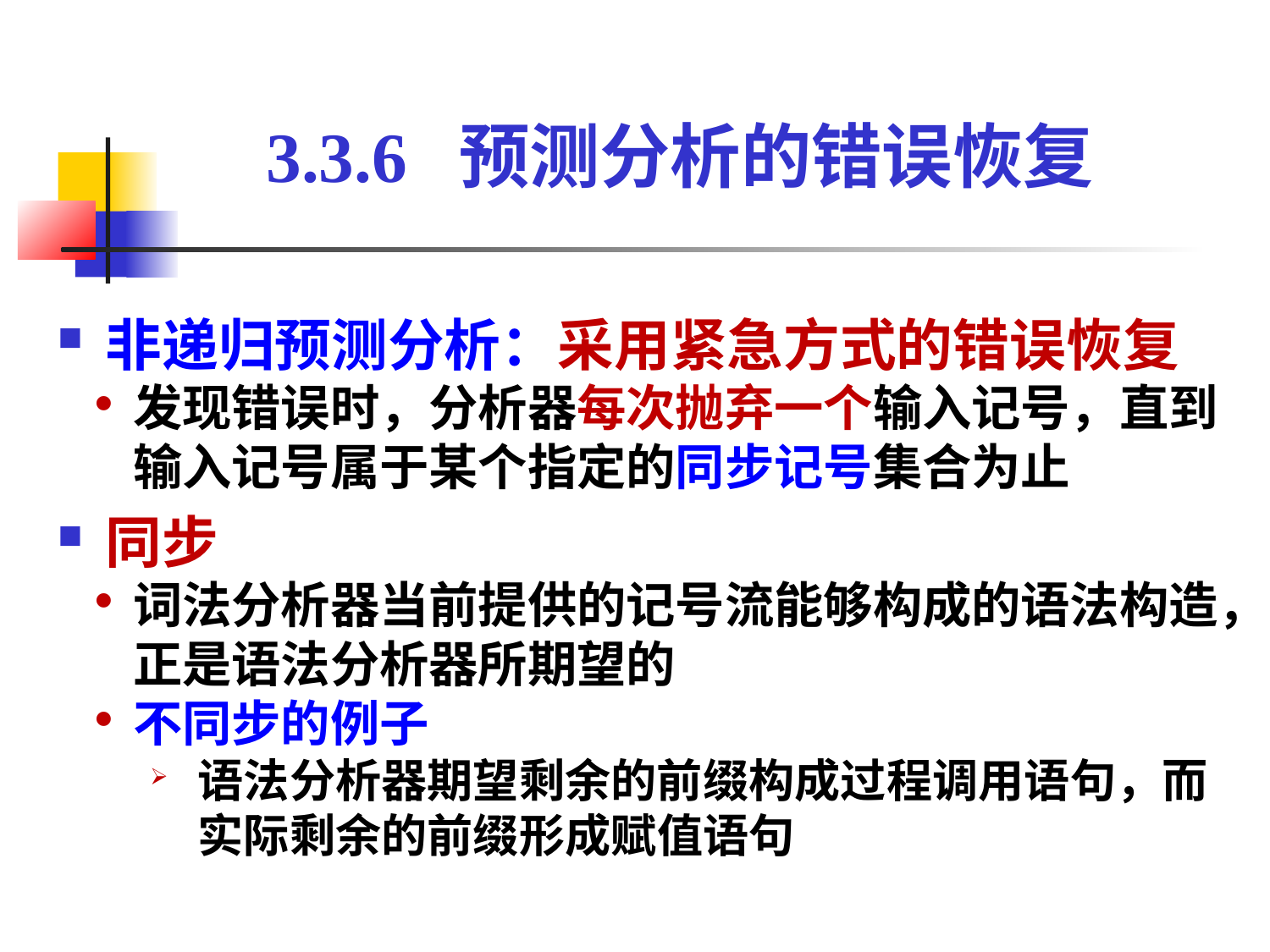

3.3.6  预测分析的错误恢复
非递归预测分析：采用紧急方式的错误恢复
发现错误时，分析器每次抛弃一个输入记号，直到输入记号属于某个指定的同步记号集合为止
同步
词法分析器当前提供的记号流能够构成的语法构造，正是语法分析器所期望的
不同步的例子
语法分析器期望剩余的前缀构成过程调用语句，而实际剩余的前缀形成赋值语句